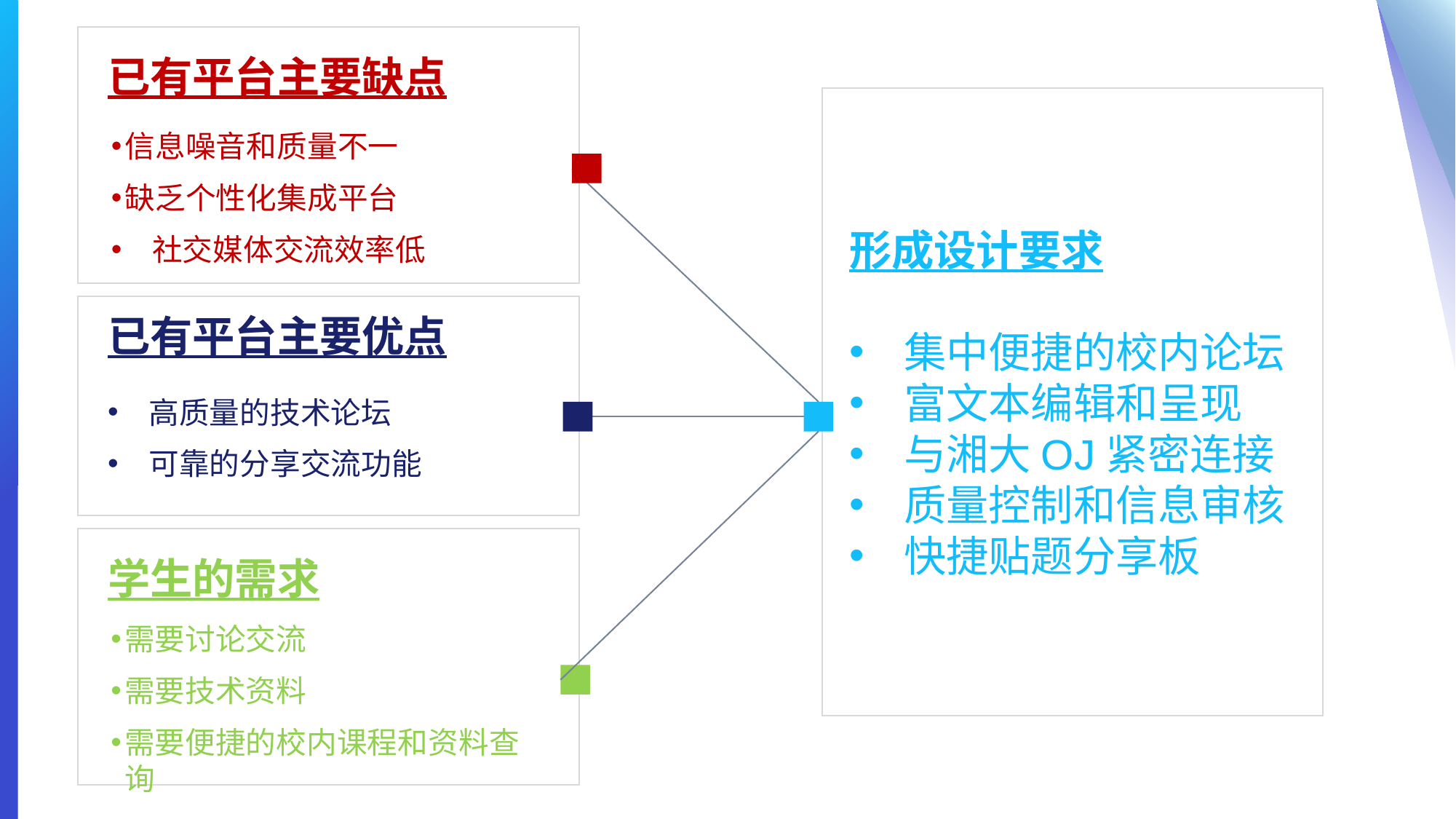

已有平台主要缺点
信息噪音和质量不一
缺乏个性化集成平台
社交媒体交流效率低

形成设计要求

集中便捷的校内论坛
富文本编辑和呈现
与湘大OJ紧密连接
质量控制和信息审核
快捷贴题分享板

已有平台主要优点
高质量的技术论坛
可靠的分享交流功能

学生的需求
需要讨论交流
需要技术资料
需要便捷的校内课程和资料查询